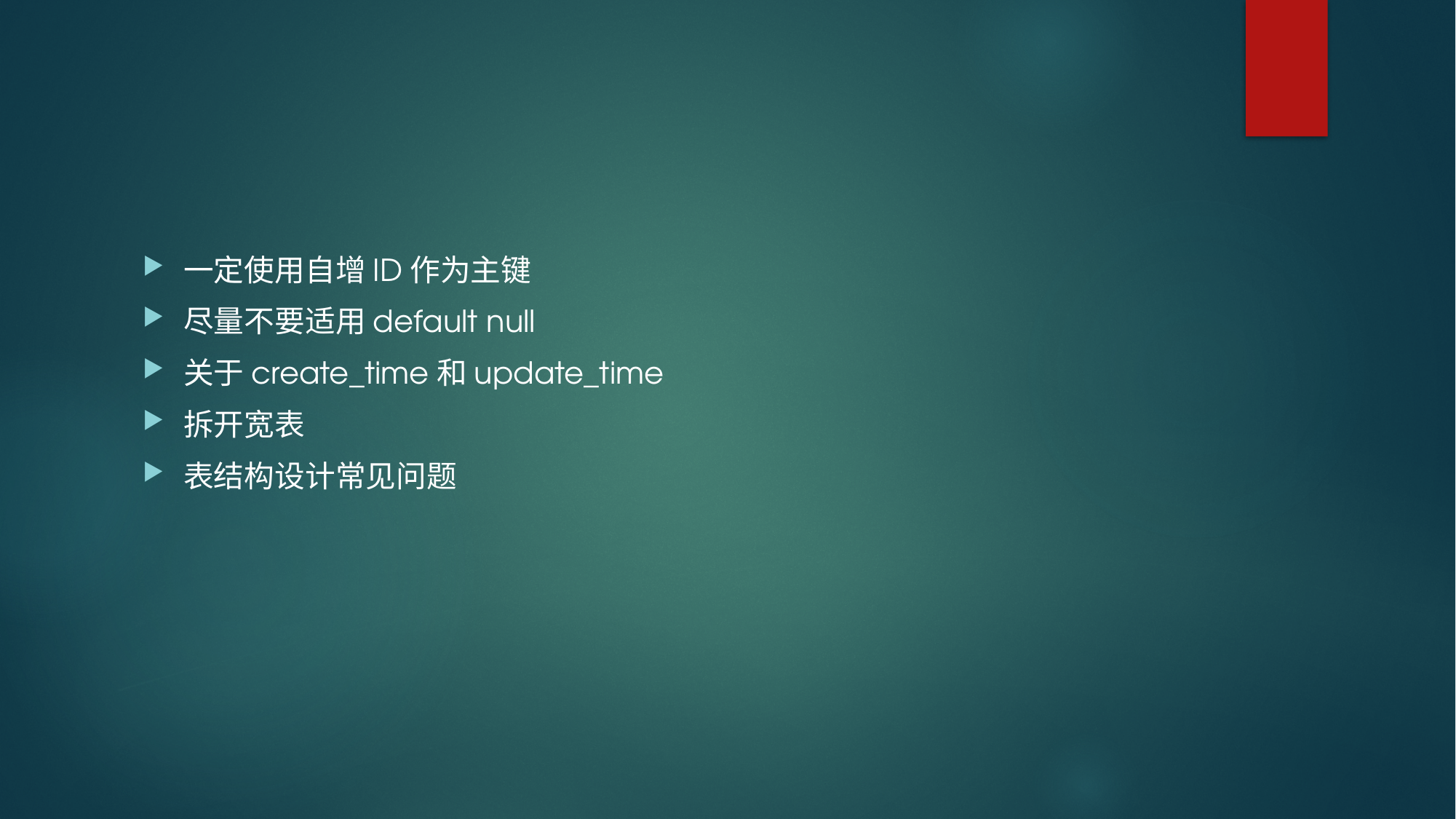

#
一定使用自增ID作为主键
尽量不要适用default null
关于create_time和update_time
拆开宽表
表结构设计常见问题